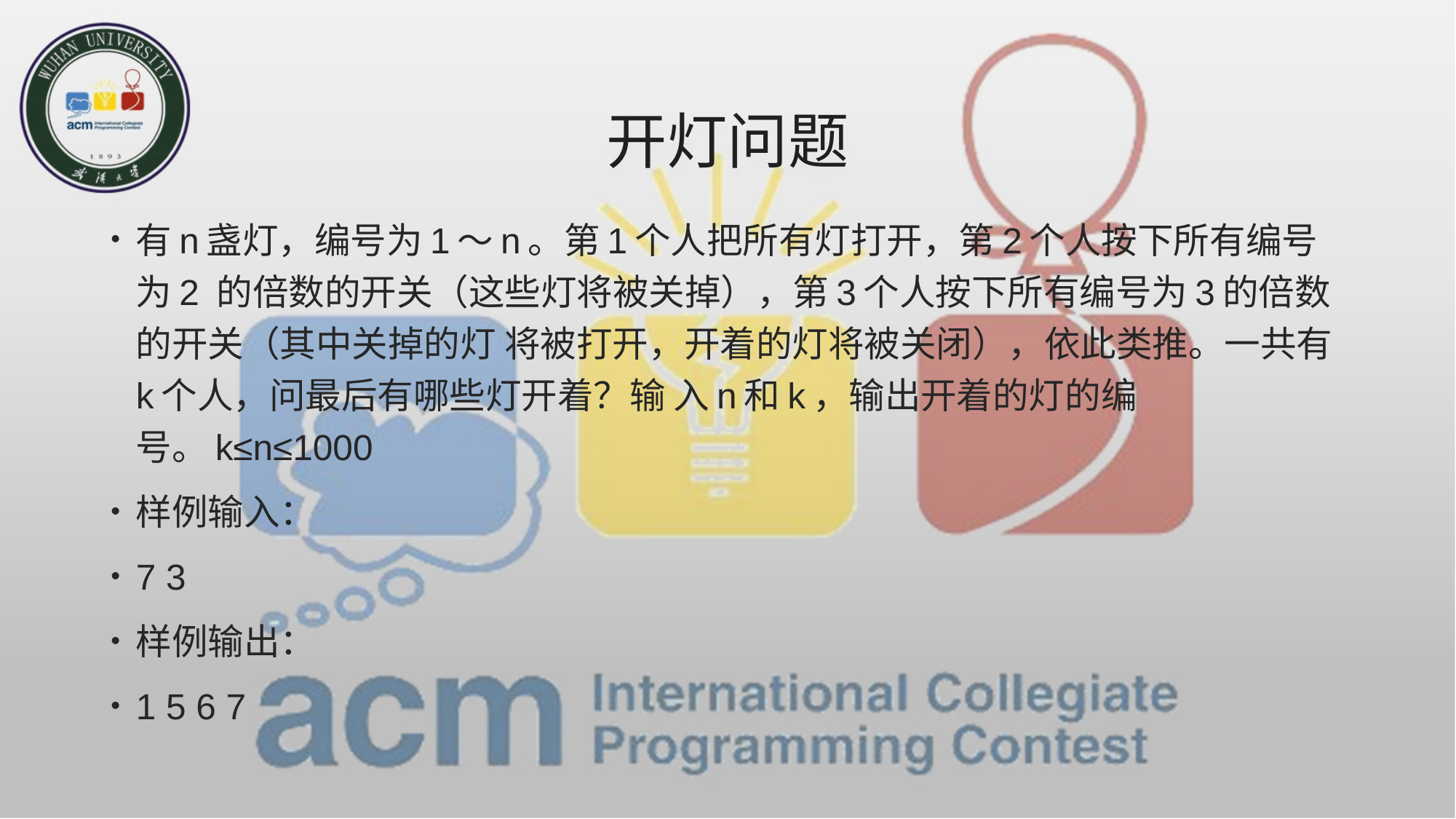

# 开灯问题
有n盏灯，编号为1～n。第1个人把所有灯打开，第2个人按下所有编号为2 的倍数的开关（这些灯将被关掉），第3个人按下所有编号为3的倍数的开关（其中关掉的灯 将被打开，开着的灯将被关闭），依此类推。一共有k个人，问最后有哪些灯开着？输 入n和k，输出开着的灯的编号。k≤n≤1000
样例输入：
7 3
样例输出：
1 5 6 7